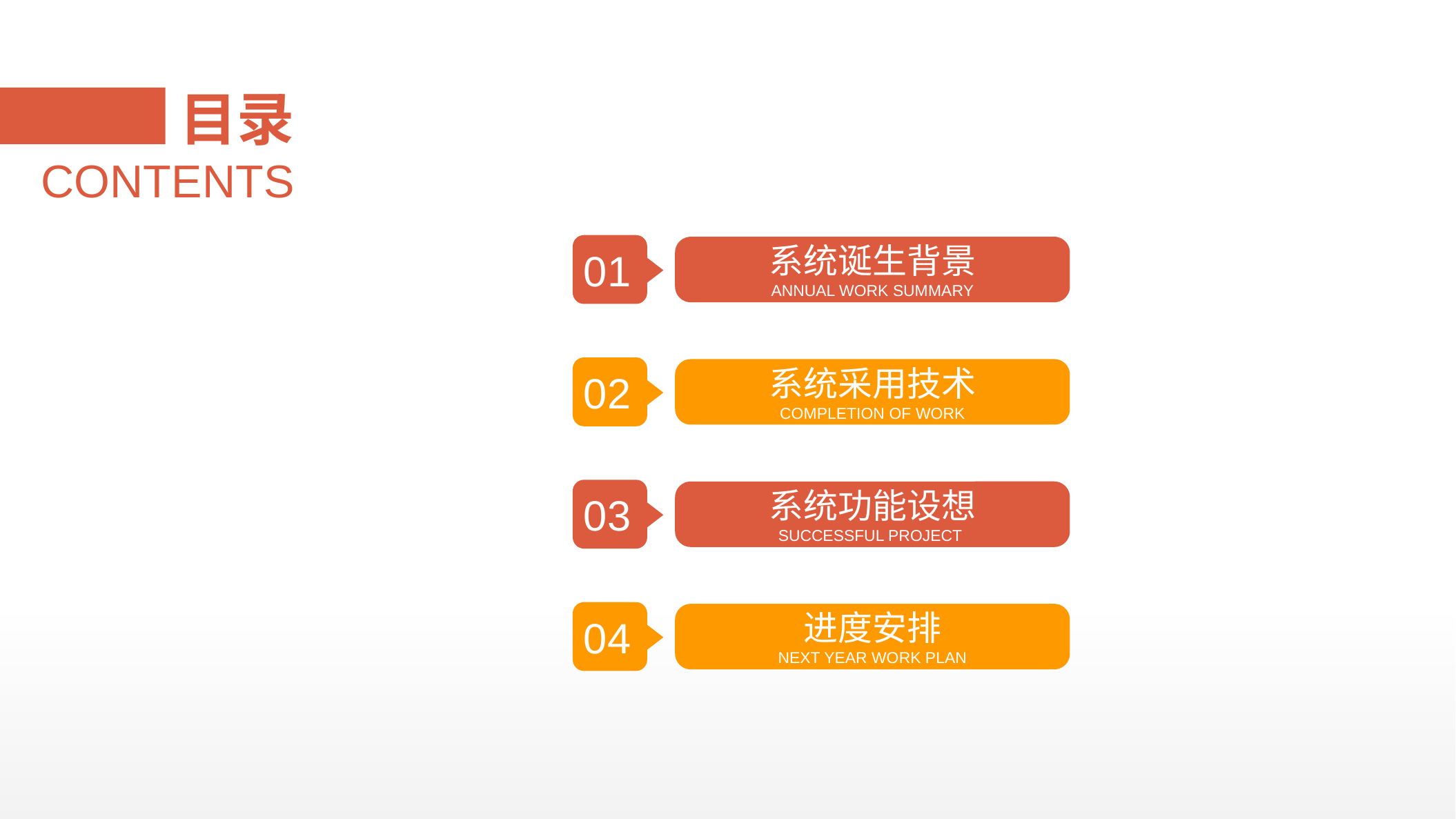

目录

CONTENTS
01
系统诞生背景
ANNUAL WORK SUMMARY
02
系统采用技术
COMPLETION OF WORK
03
系统功能设想
SUCCESSFUL PROJECT
04
进度安排
NEXT YEAR WORK PLAN